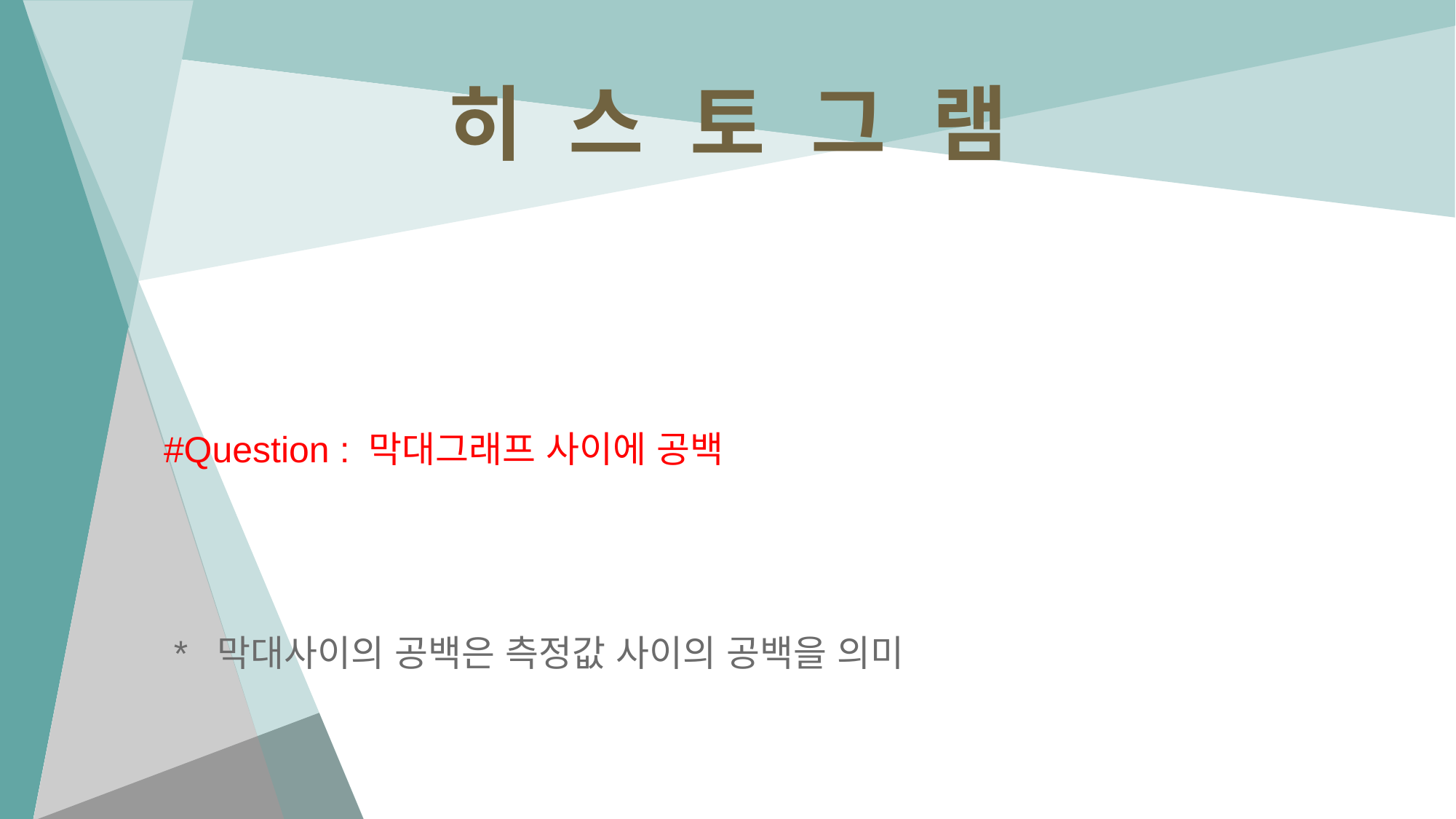

# 히  스  토  그  램
#Question : 막대그래프 사이에 공백

 *  막대사이의 공백은 측정값 사이의 공백을 의미